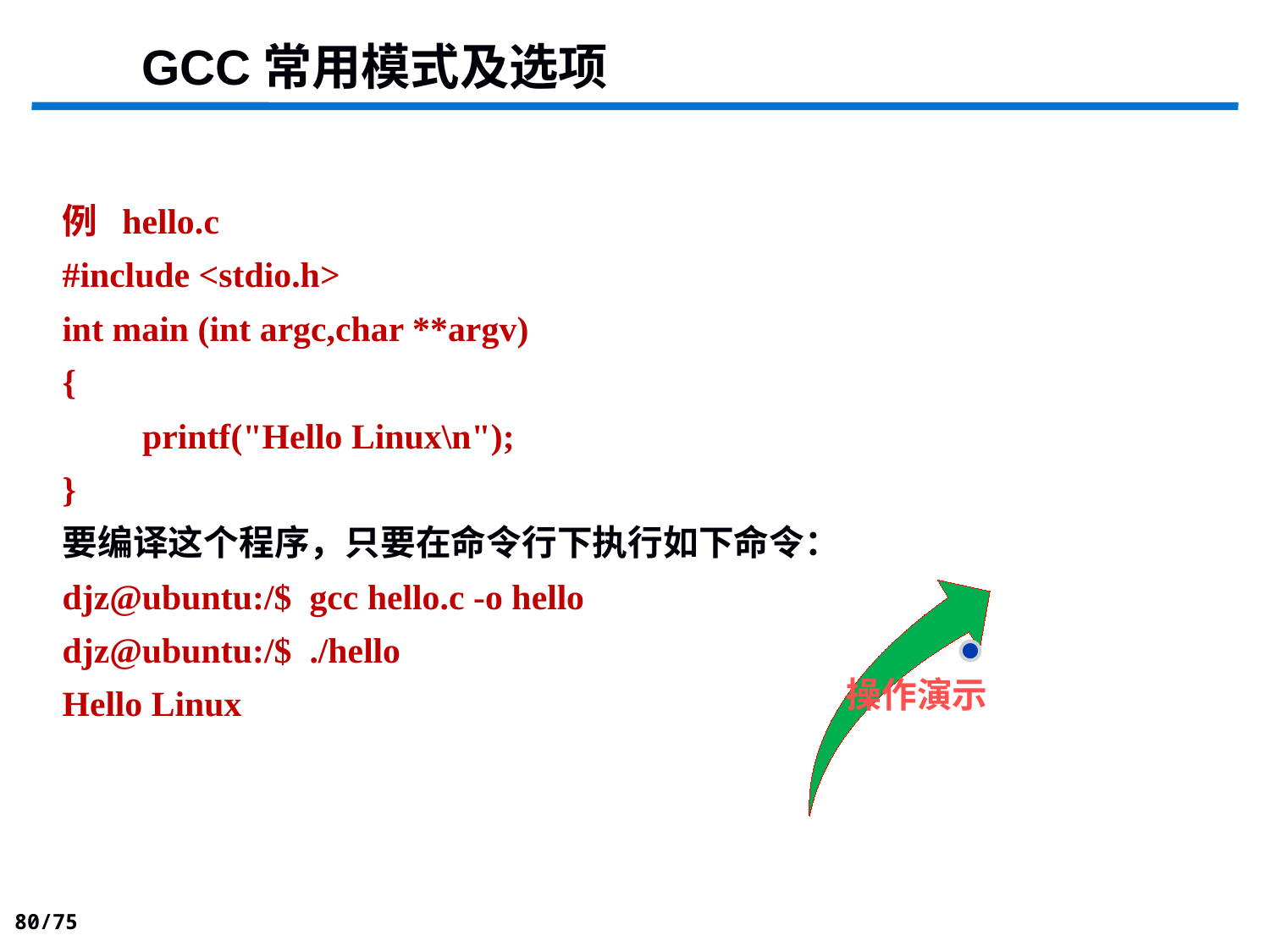

GCC常用模式及选项
例  hello.c
#include <stdio.h>
int main (int argc,char **argv)
{
         printf("Hello Linux\n");
}
要编译这个程序，只要在命令行下执行如下命令：
djz@ubuntu:/$  gcc hello.c -o hello
djz@ubuntu:/$  ./hello
Hello Linux
操作演示